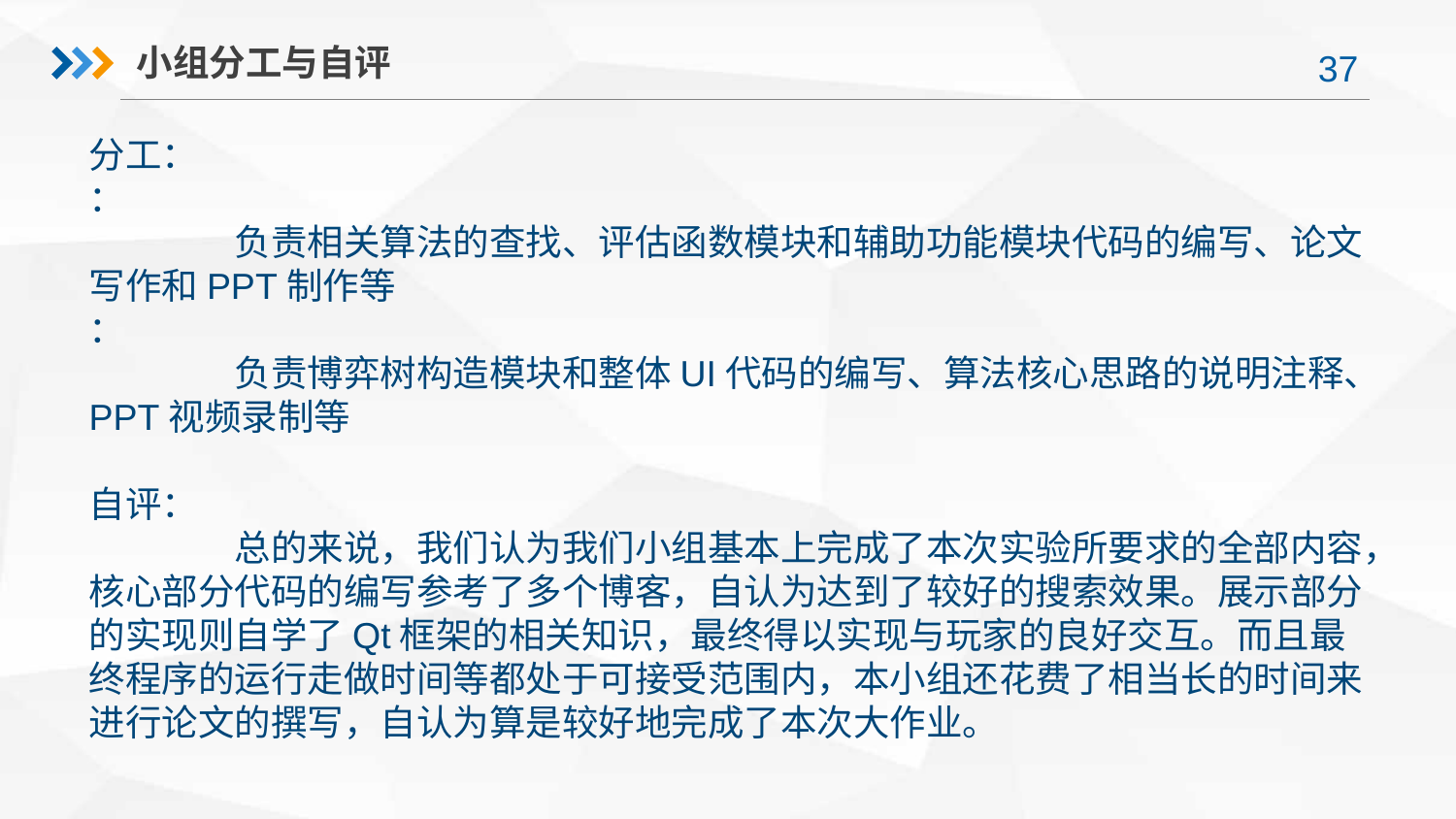

小组分工与自评
分工：
：
	负责相关算法的查找、评估函数模块和辅助功能模块代码的编写、论文写作和PPT制作等
：
	负责博弈树构造模块和整体UI代码的编写、算法核心思路的说明注释、PPT视频录制等

自评：
	总的来说，我们认为我们小组基本上完成了本次实验所要求的全部内容，核心部分代码的编写参考了多个博客，自认为达到了较好的搜索效果。展示部分的实现则自学了Qt框架的相关知识，最终得以实现与玩家的良好交互。而且最终程序的运行走做时间等都处于可接受范围内，本小组还花费了相当长的时间来进行论文的撰写，自认为算是较好地完成了本次大作业。